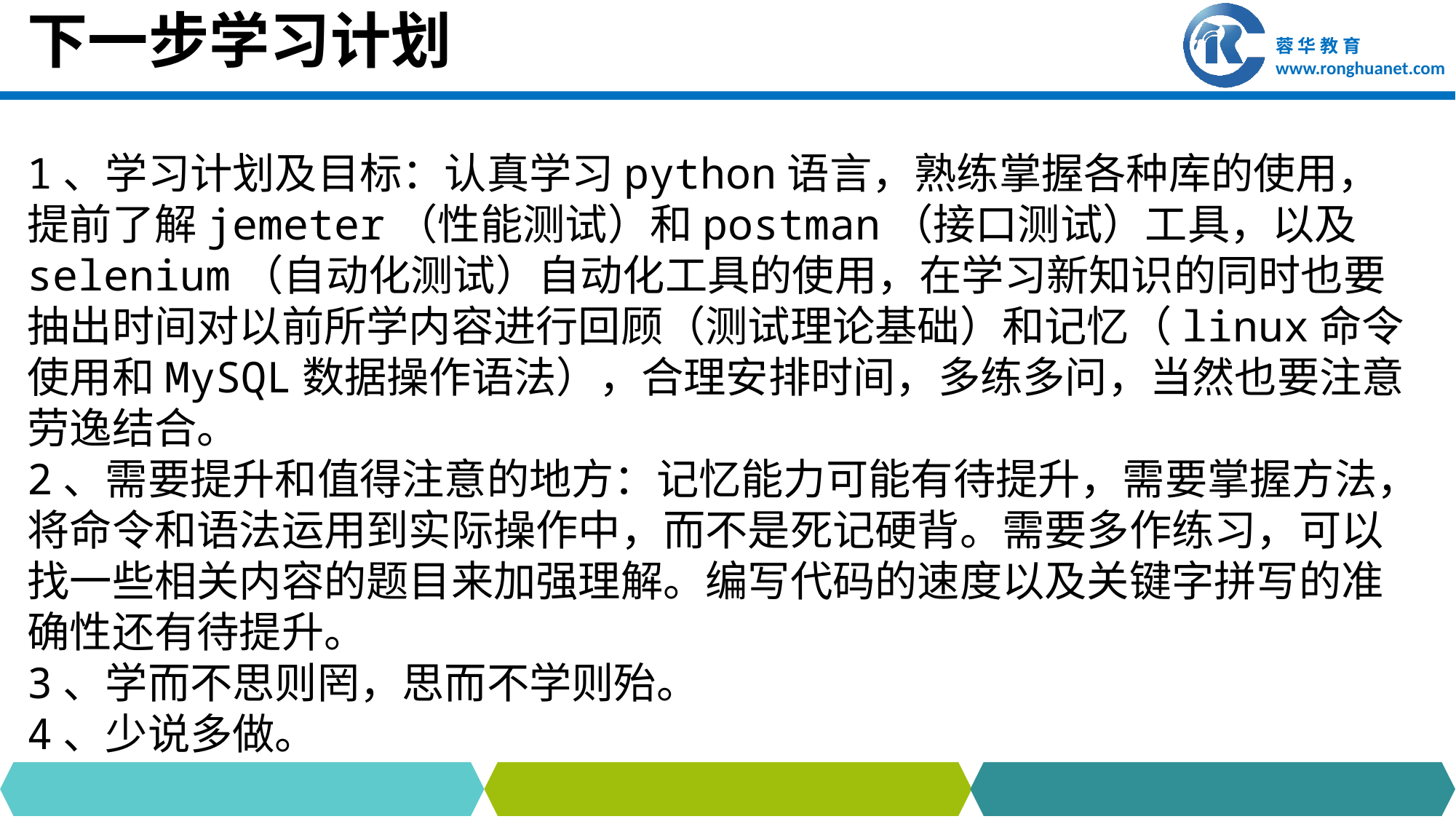

# 下一步学习计划
1、学习计划及目标：认真学习python语言，熟练掌握各种库的使用，提前了解jemeter（性能测试）和postman（接口测试）工具，以及selenium（自动化测试）自动化工具的使用，在学习新知识的同时也要抽出时间对以前所学内容进行回顾（测试理论基础）和记忆（linux命令使用和MySQL数据操作语法），合理安排时间，多练多问，当然也要注意劳逸结合。
2、需要提升和值得注意的地方：记忆能力可能有待提升，需要掌握方法，将命令和语法运用到实际操作中，而不是死记硬背。需要多作练习，可以找一些相关内容的题目来加强理解。编写代码的速度以及关键字拼写的准确性还有待提升。
3、学而不思则罔，思而不学则殆。
4、少说多做。